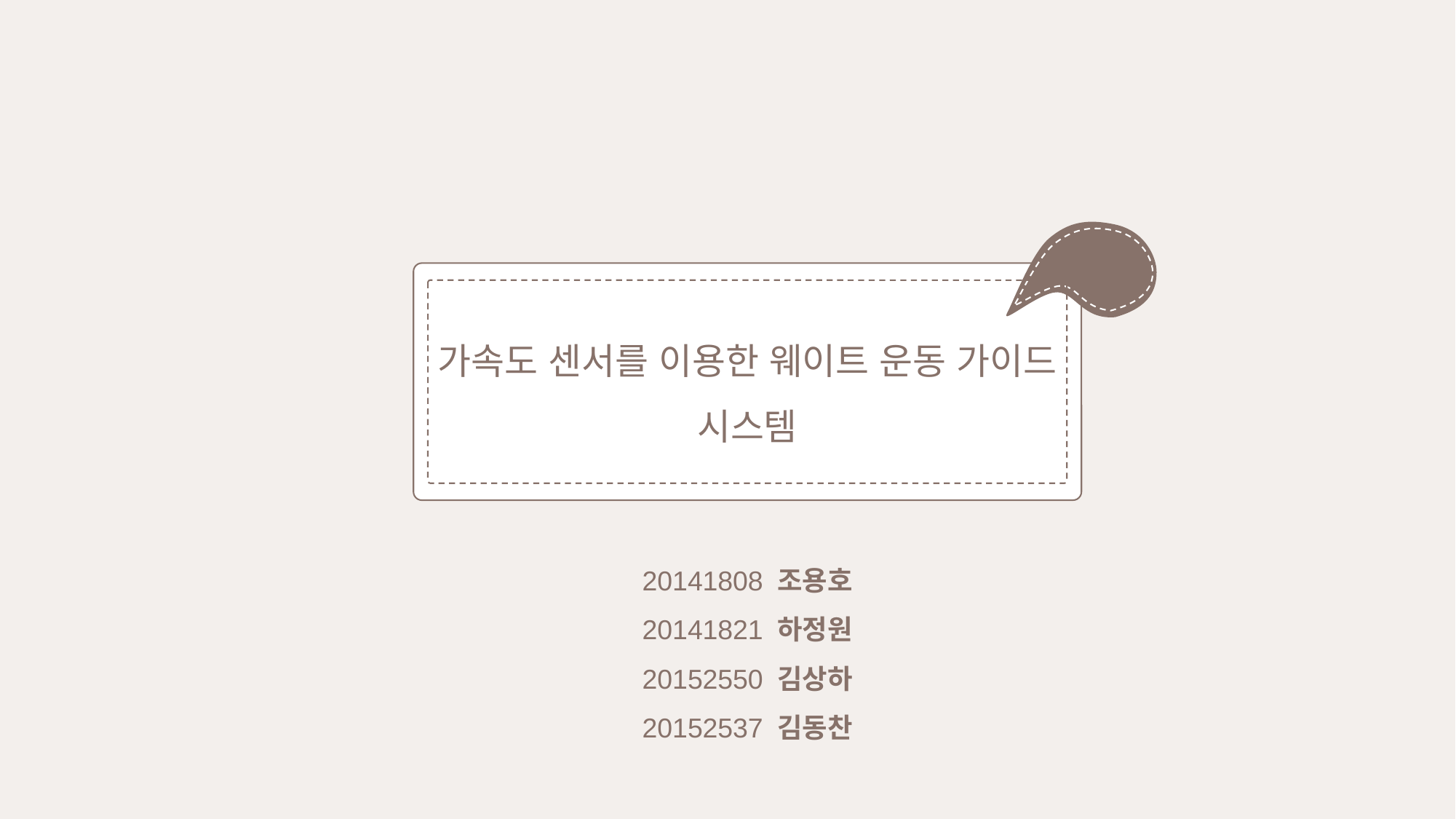

가속도 센서를 이용한 웨이트 운동 가이드 시스템

20141808 조용호
20141821 하정원
20152550 김상하
20152537 김동찬